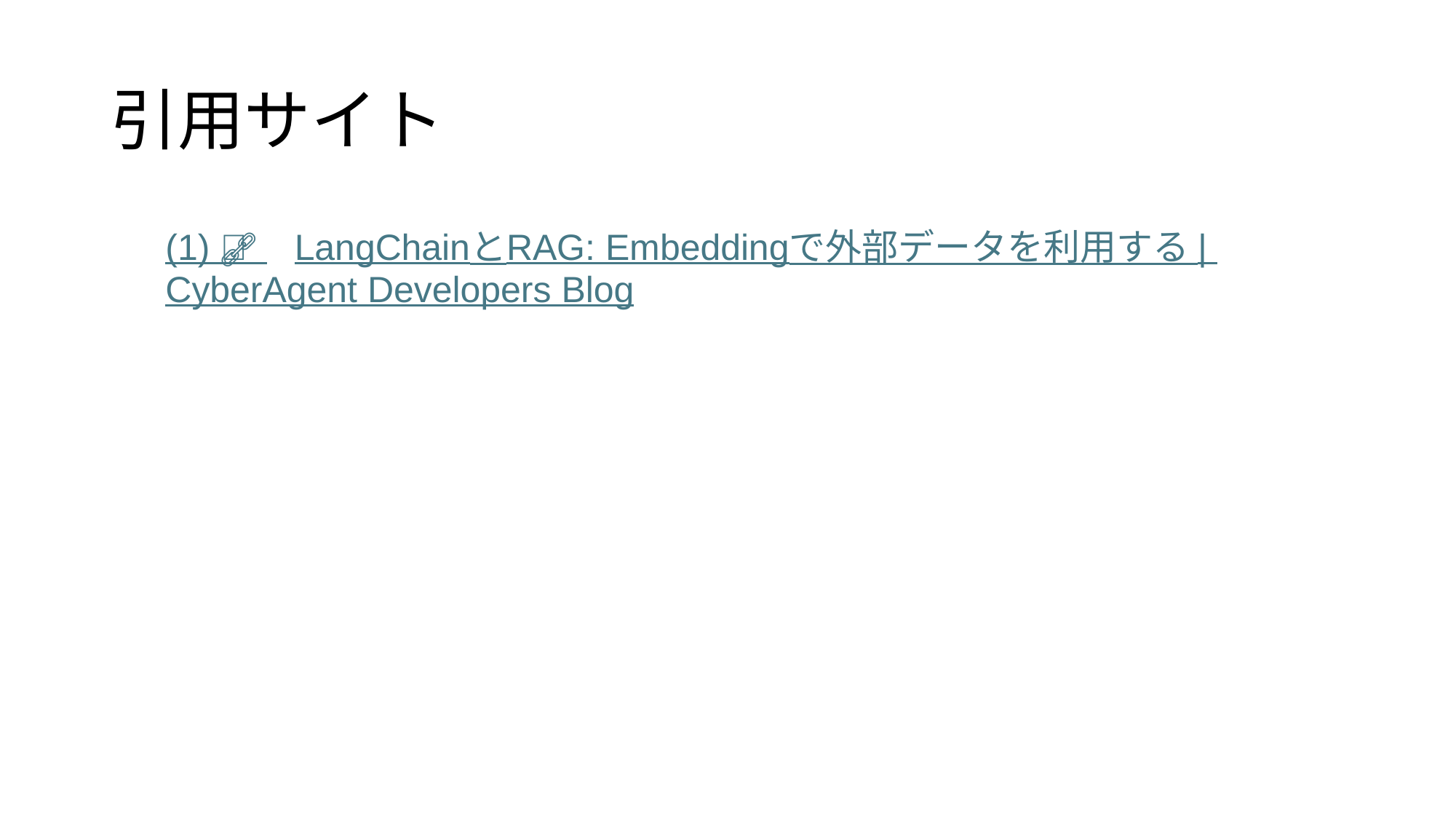

# 引用サイト
(1) 🦜️🔗 LangChainとRAG: Embeddingで外部データを利用する | CyberAgent Developers Blog